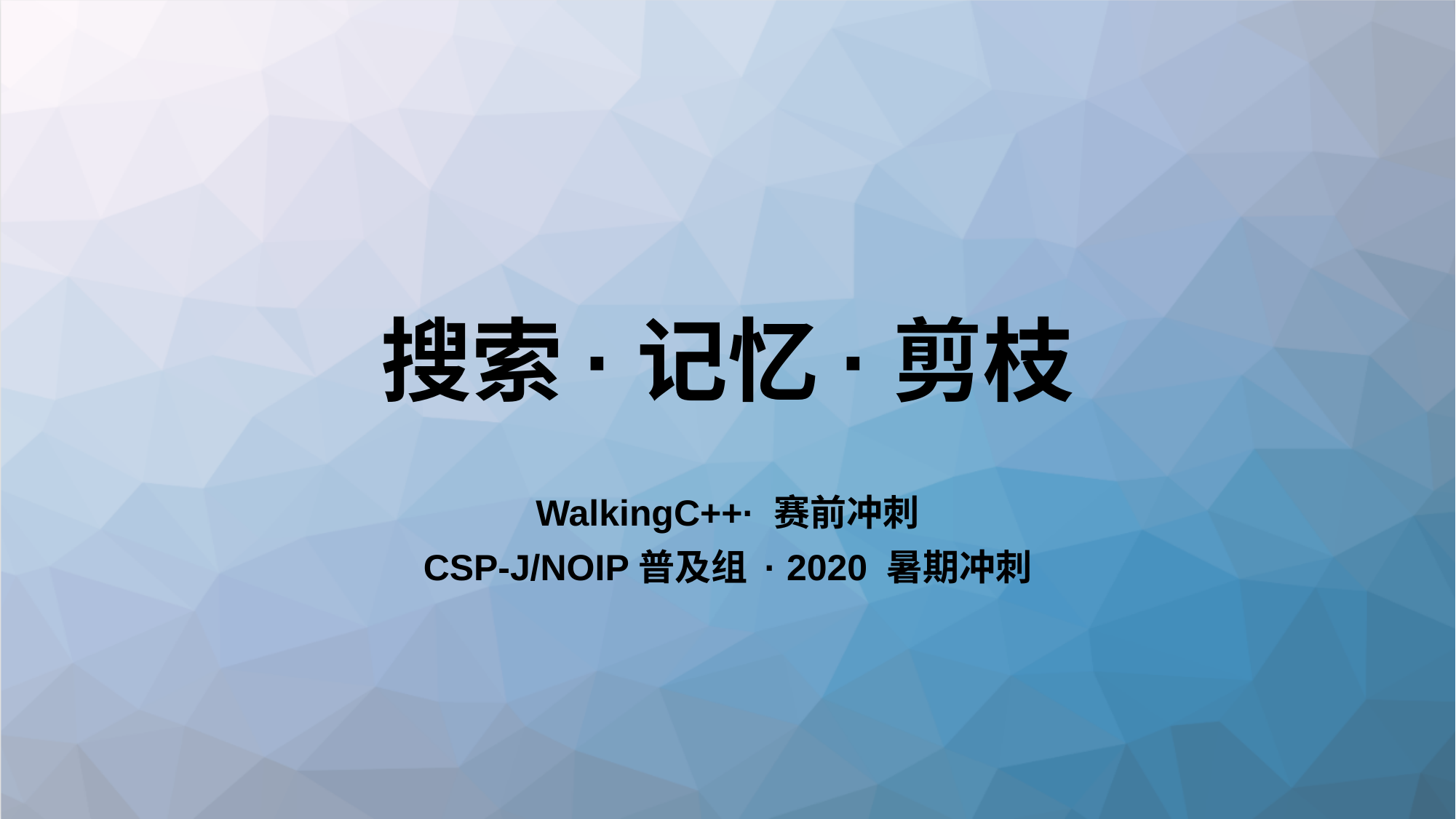

# 搜索·记忆·剪枝

WalkingC++· 赛前冲刺
CSP-J/NOIP普及组 · 2020 暑期冲刺